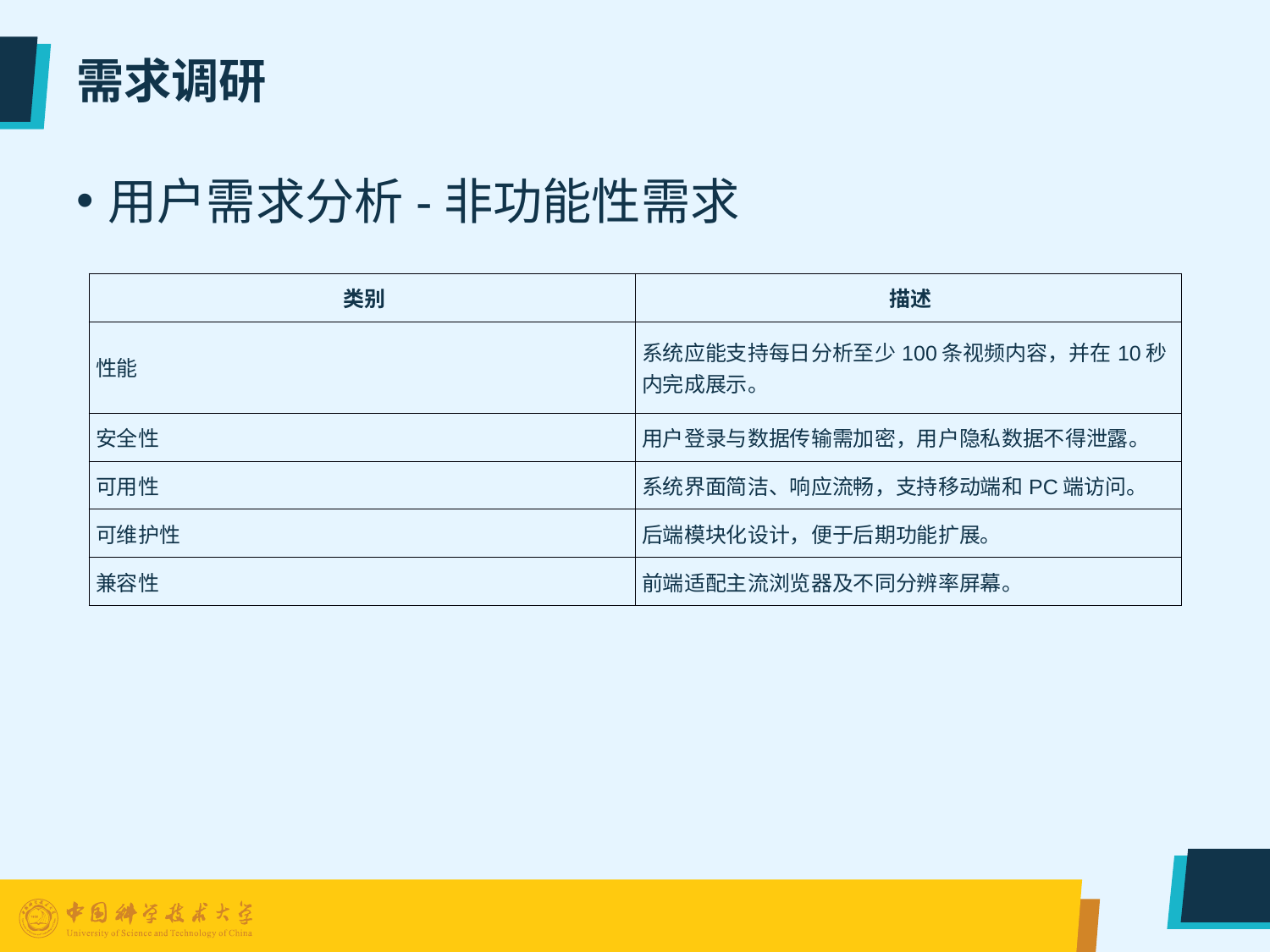

# 需求调研
用户需求分析-非功能性需求

| 类别 | 描述 |
| --- | --- |
| 性能 | 系统应能支持每日分析至少100条视频内容，并在10秒内完成展示。 |
| 安全性 | 用户登录与数据传输需加密，用户隐私数据不得泄露。 |
| 可用性 | 系统界面简洁、响应流畅，支持移动端和PC端访问。 |
| 可维护性 | 后端模块化设计，便于后期功能扩展。 |
| 兼容性 | 前端适配主流浏览器及不同分辨率屏幕。 |
8